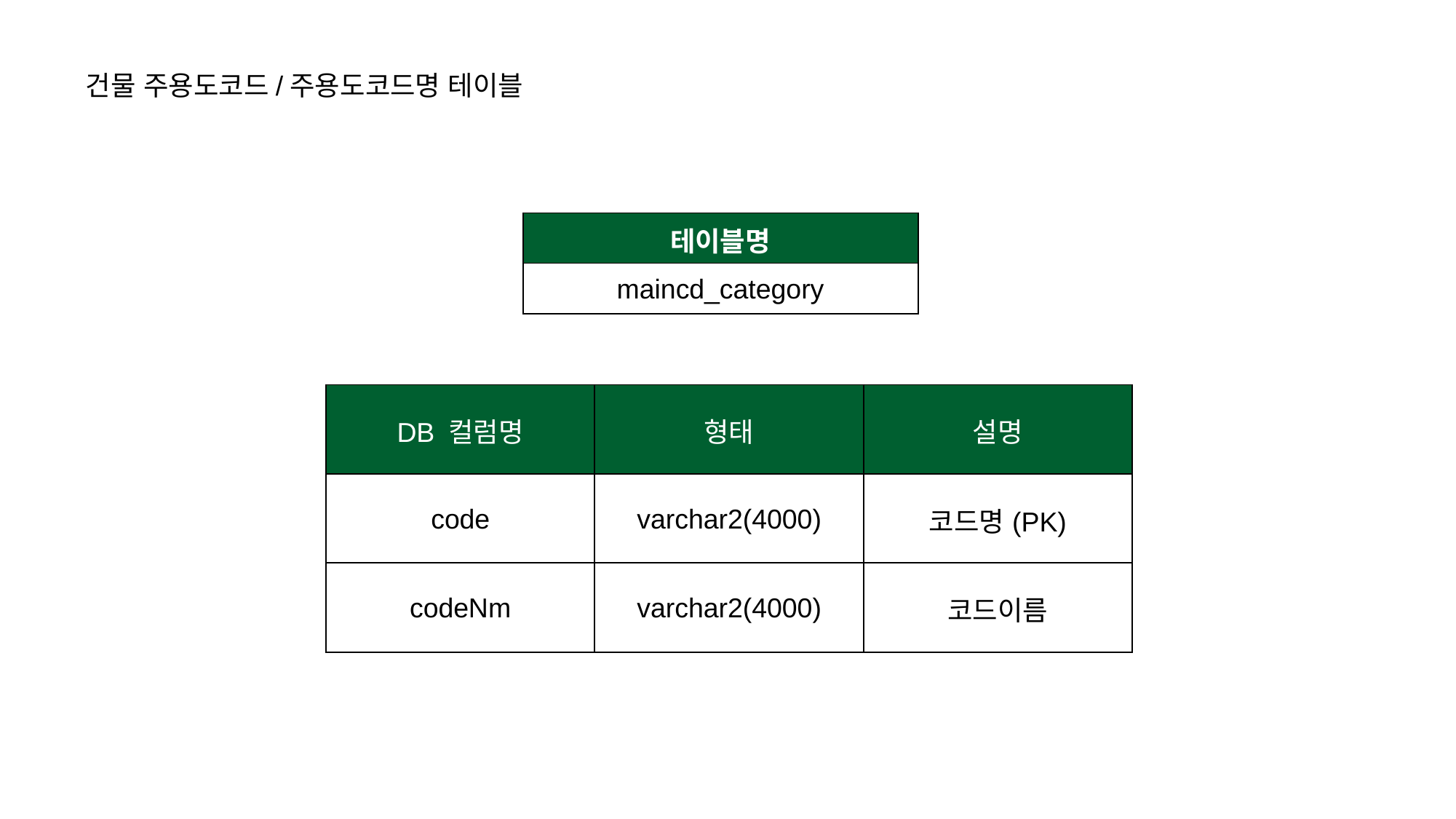

건물 주용도코드/주용도코드명 테이블
| 테이블명 |
| --- |
| maincd\_category |
| DB 컬럼명 | 형태 | 설명 |
| --- | --- | --- |
| code | varchar2(4000) | 코드명(PK) |
| codeNm | varchar2(4000) | 코드이름 |